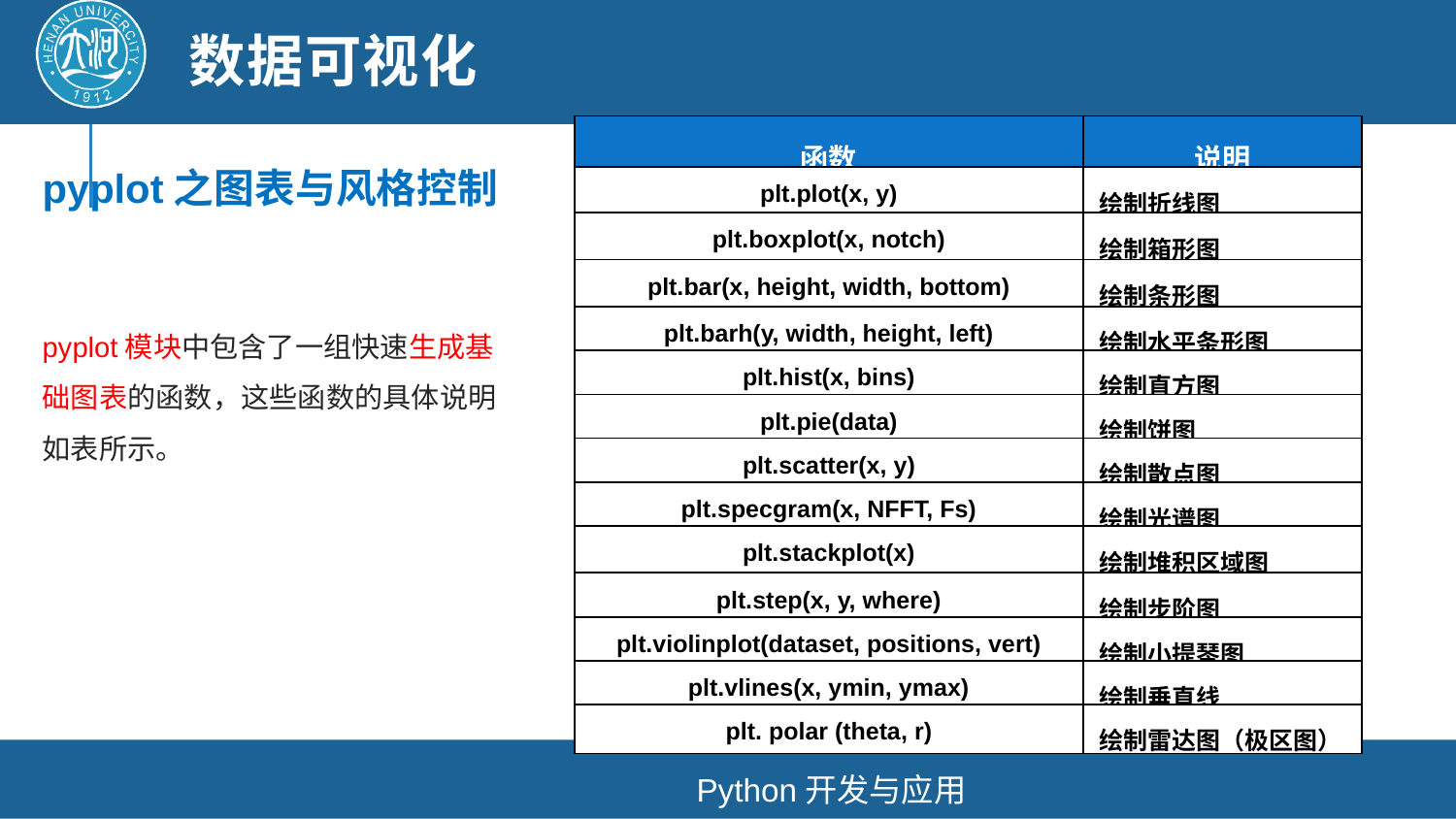

# 数据可视化
| 函数 | 说明 |
| --- | --- |
| plt.plot(x, y) | 绘制折线图 |
| plt.boxplot(x, notch) | 绘制箱形图 |
| plt.bar(x, height, width, bottom) | 绘制条形图 |
| plt.barh(y, width, height, left) | 绘制水平条形图 |
| plt.hist(x, bins) | 绘制直方图 |
| plt.pie(data) | 绘制饼图 |
| plt.scatter(x, y) | 绘制散点图 |
| plt.specgram(x, NFFT, Fs) | 绘制光谱图 |
| plt.stackplot(x) | 绘制堆积区域图 |
| plt.step(x, y, where) | 绘制步阶图 |
| plt.violinplot(dataset, positions, vert) | 绘制小提琴图 |
| plt.vlines(x, ymin, ymax) | 绘制垂直线 |
| plt. polar (theta, r) | 绘制雷达图（极区图） |
pyplot之图表与风格控制
pyplot模块中包含了一组快速生成基础图表的函数，这些函数的具体说明如表所示。

Python开发与应用
11